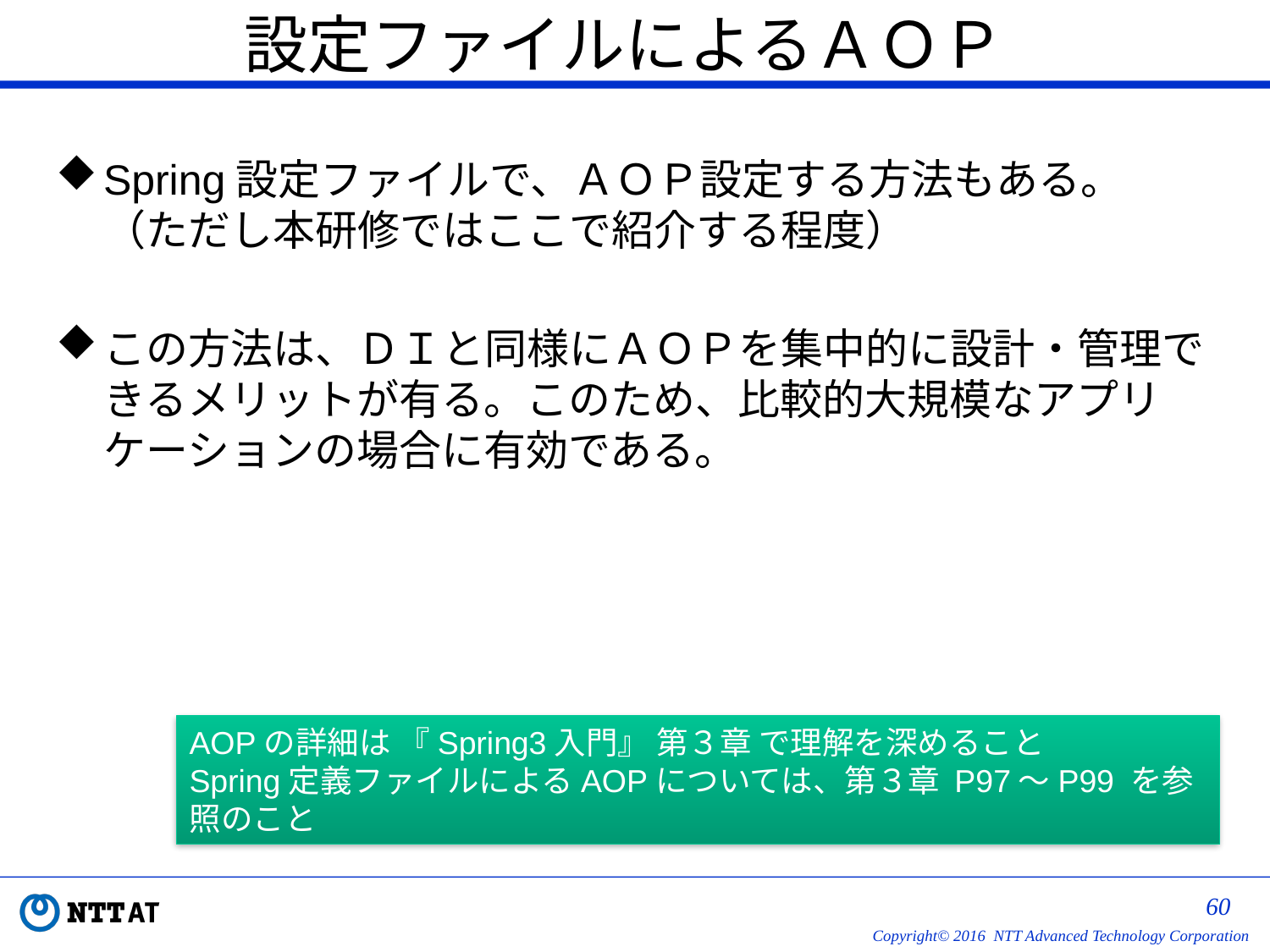

# 設定ファイルによるＡＯＰ
Spring設定ファイルで、ＡＯＰ設定する方法もある。
（ただし本研修ではここで紹介する程度）

この方法は、ＤＩと同様にＡＯＰを集中的に設計・管理できるメリットが有る。このため、比較的大規模なアプリケーションの場合に有効である。
AOPの詳細は 『Spring3入門』 第３章 で理解を深めること
Spring定義ファイルによるAOPについては、第３章 P97～P99 を参照のこと
60